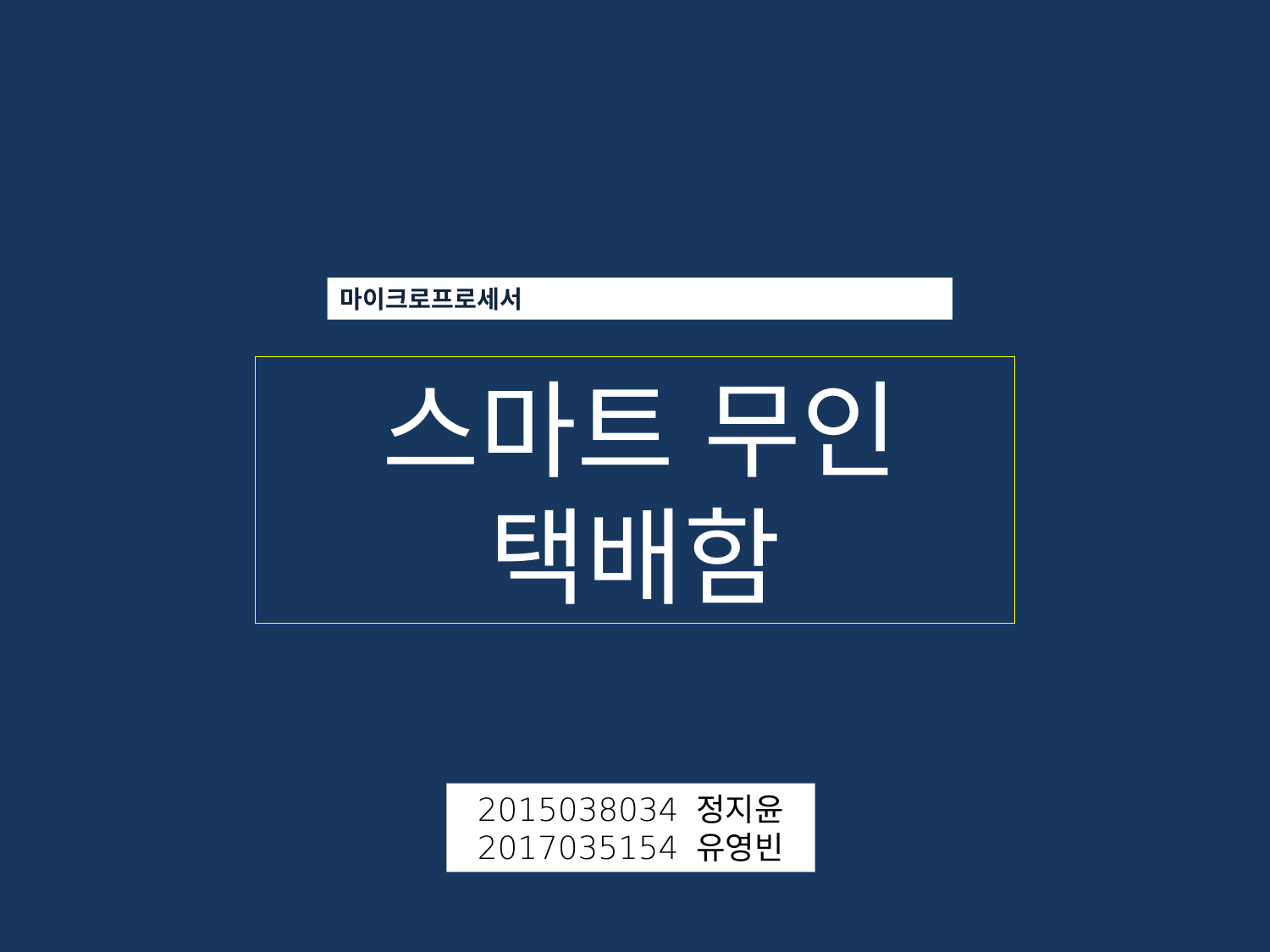

마이크로프로세서
 스마트 무인
택배함
2015038034 정지윤
2017035154 유영빈